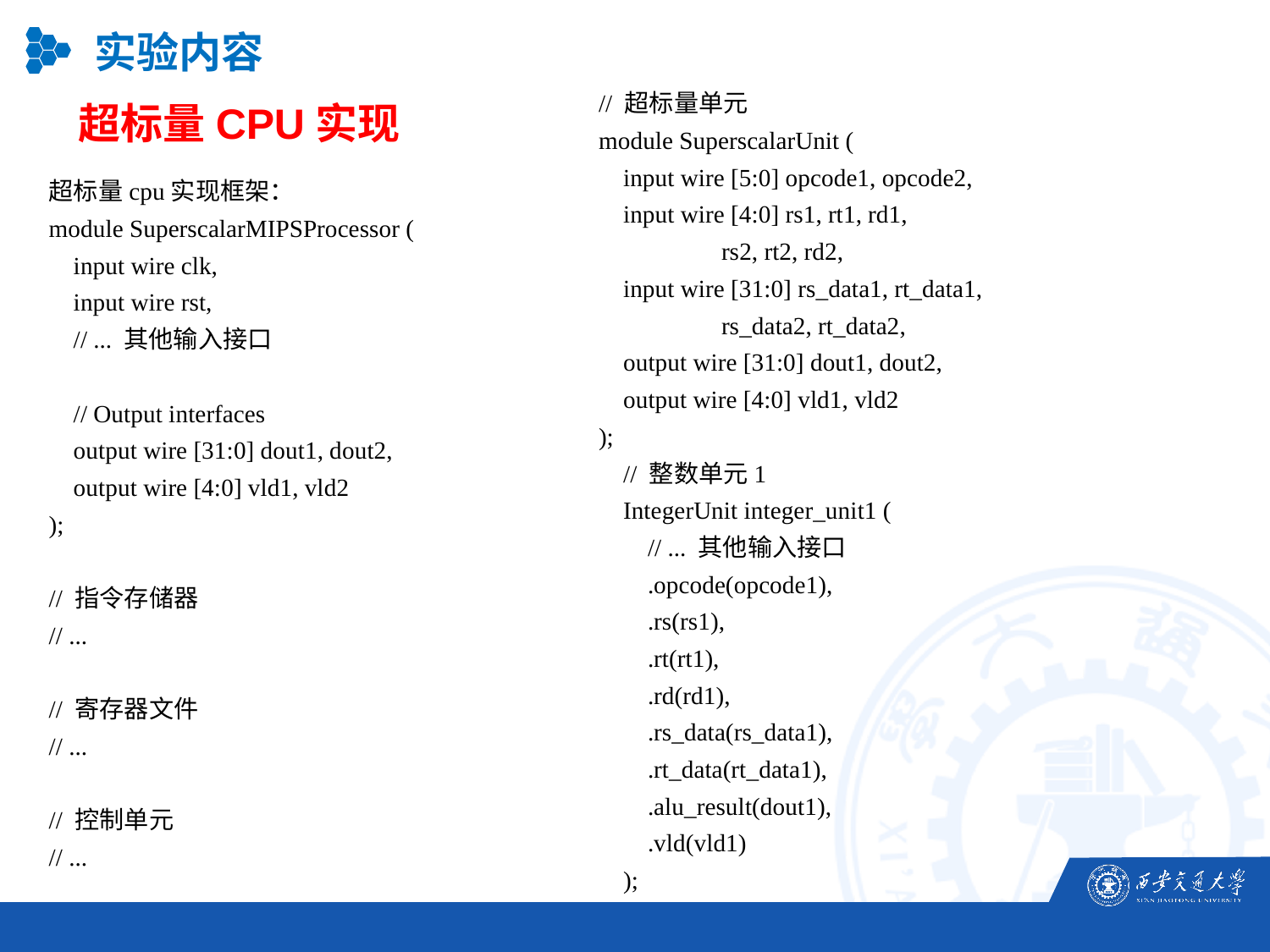

实验内容
// 超标量单元
module SuperscalarUnit (
    input wire [5:0] opcode1, opcode2,
    input wire [4:0] rs1, rt1, rd1,
                    rs2, rt2, rd2,
    input wire [31:0] rs_data1, rt_data1,
                    rs_data2, rt_data2,
    output wire [31:0] dout1, dout2,
    output wire [4:0] vld1, vld2
);
    // 整数单元1
    IntegerUnit integer_unit1 (
        // ... 其他输入接口
        .opcode(opcode1),
        .rs(rs1),
        .rt(rt1),
        .rd(rd1),
        .rs_data(rs_data1),
        .rt_data(rt_data1),
        .alu_result(dout1),
        .vld(vld1)
    );

超标量CPU实现
超标量cpu实现框架：
module SuperscalarMIPSProcessor (
    input wire clk,
    input wire rst,
    // ... 其他输入接口

    // Output interfaces
    output wire [31:0] dout1, dout2,
    output wire [4:0] vld1, vld2
);

// 指令存储器
// ...

// 寄存器文件
// ...

// 控制单元
// ...